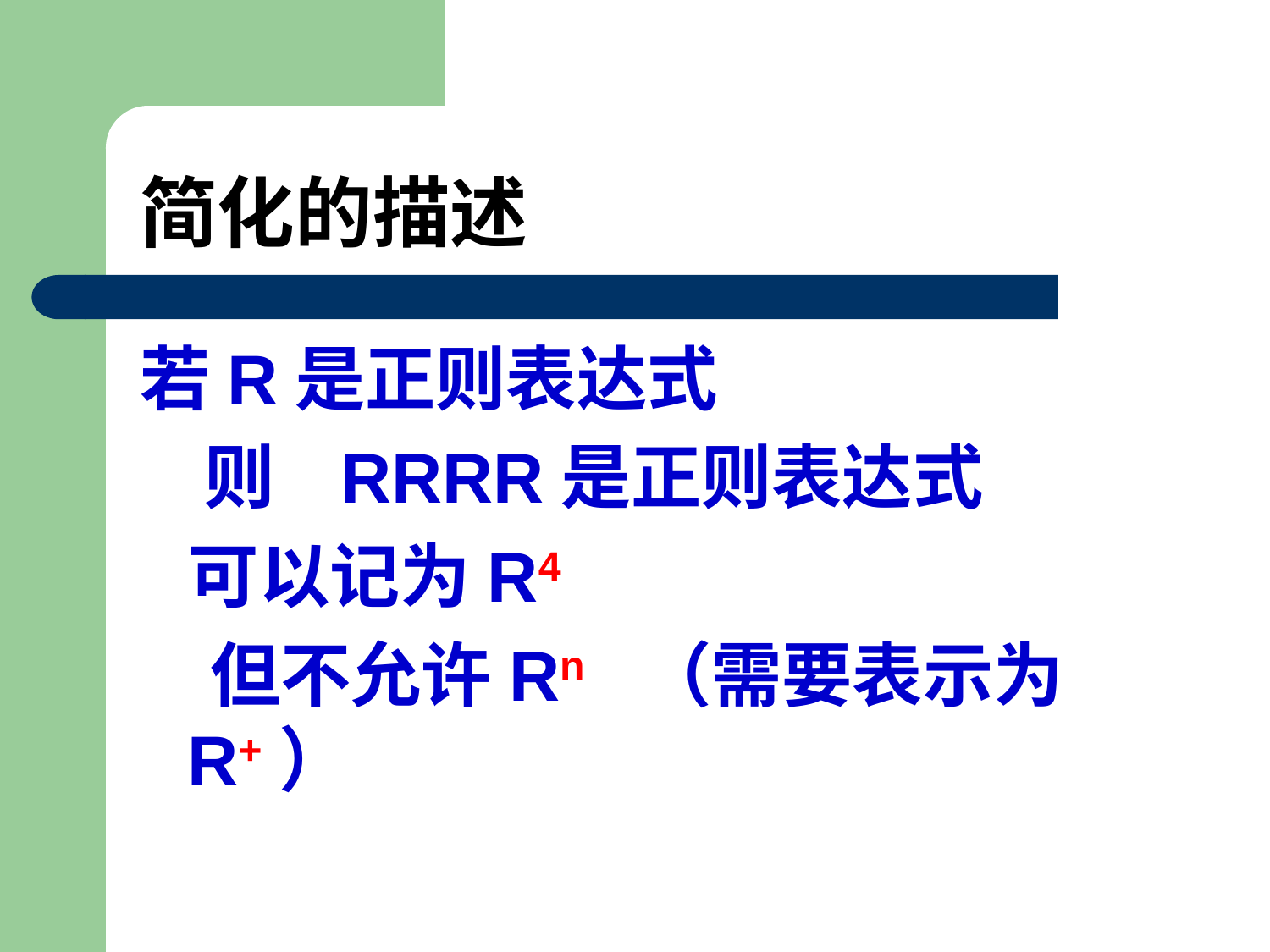

# 简化的描述
若R是正则表达式
   则   RRRR是正则表达式
  可以记为R4
　但不允许Rn  （需要表示为R+）